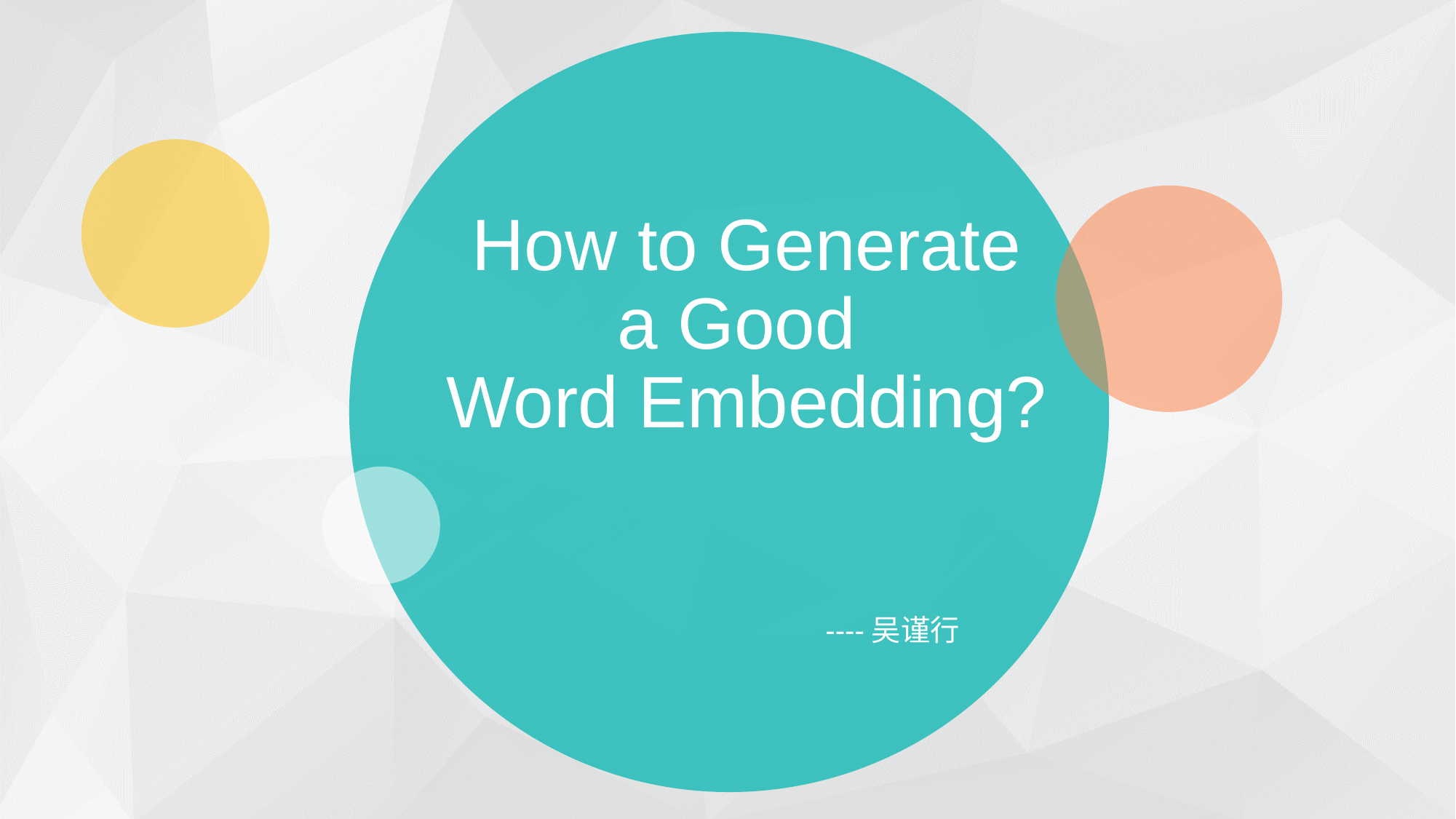

# How to Generate a Good Word Embedding?
----吴谨行